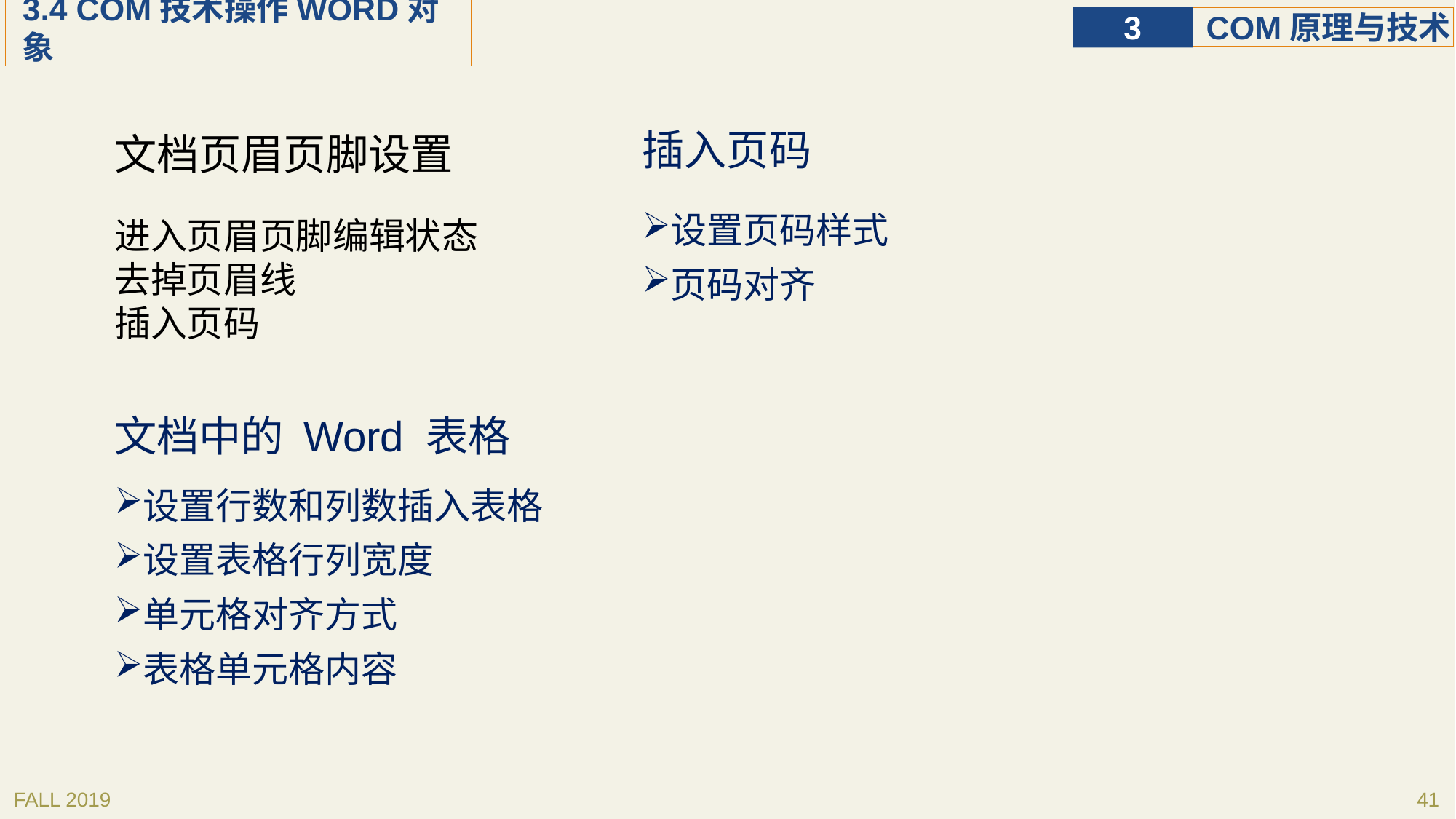

插入页码
文档页眉页脚设置
设置页码样式
页码对齐
进入页眉页脚编辑状态
去掉页眉线
插入页码
文档中的 Word 表格
设置行数和列数插入表格
设置表格行列宽度
单元格对齐方式
表格单元格内容